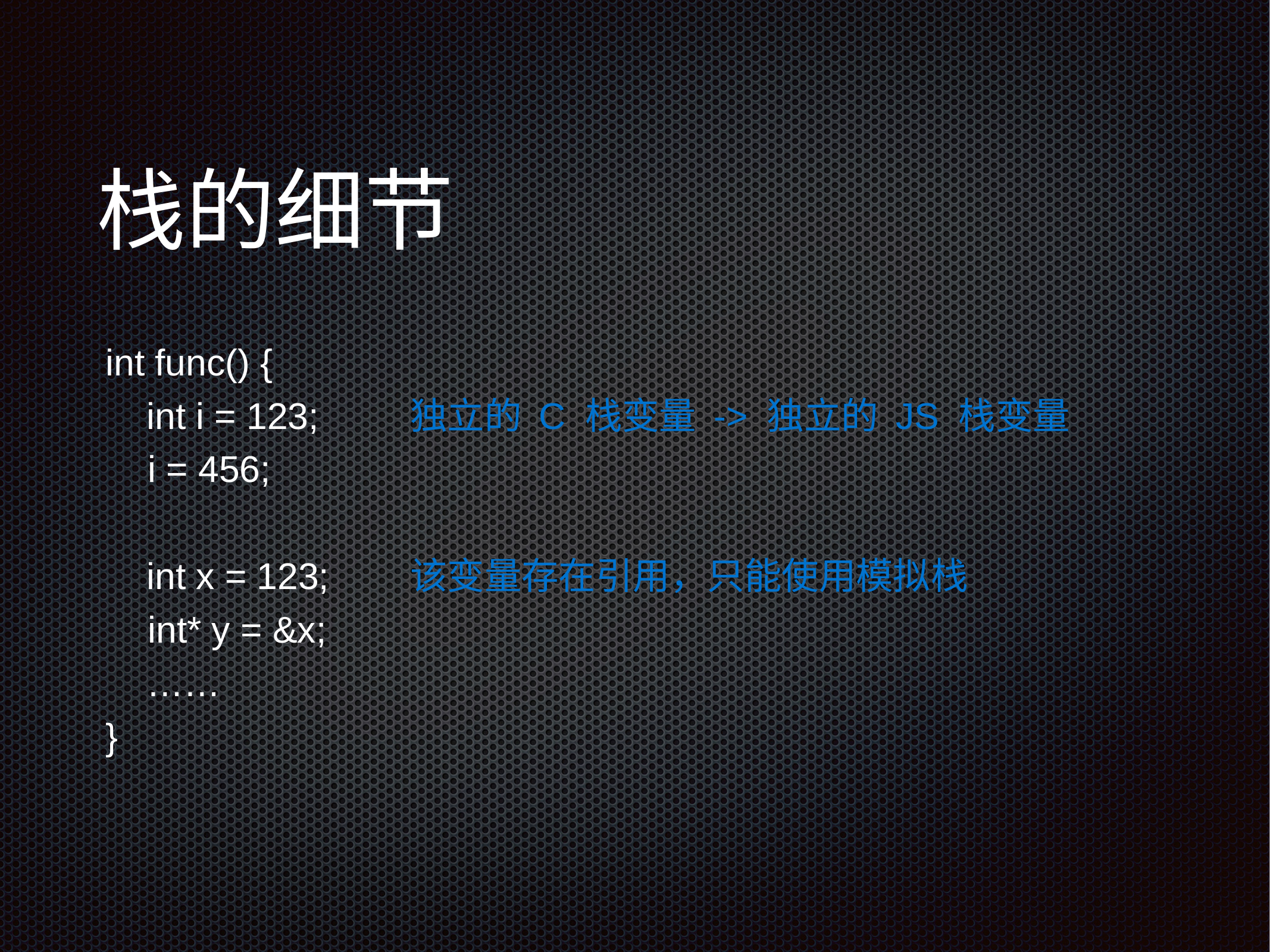

# 栈的细节
int func() {
    int i = 123;        独立的 C 栈变量 -> 独立的 JS 栈变量
    i = 456;
    int x = 123;       该变量存在引用，只能使用模拟栈
    int* y = &x;
    ……
}